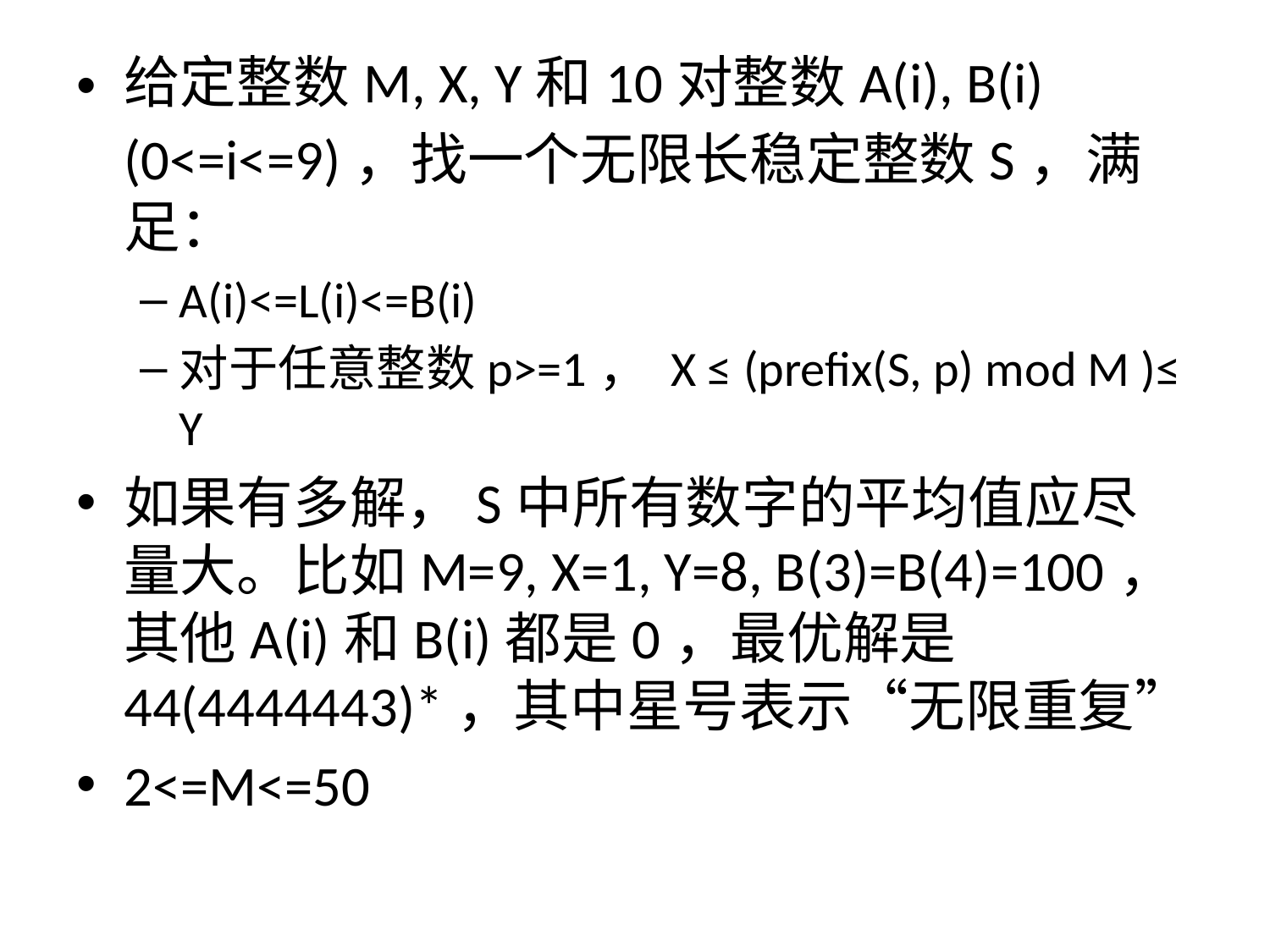

给定整数M, X, Y和10对整数A(i), B(i) (0<=i<=9)，找一个无限长稳定整数S，满足：
A(i)<=L(i)<=B(i)
对于任意整数p>=1， X ≤ (prefix(S, p) mod M )≤ Y
如果有多解，S中所有数字的平均值应尽量大。比如M=9, X=1, Y=8, B(3)=B(4)=100，其他A(i)和B(i)都是0，最优解是44(4444443)*，其中星号表示“无限重复”
2<=M<=50